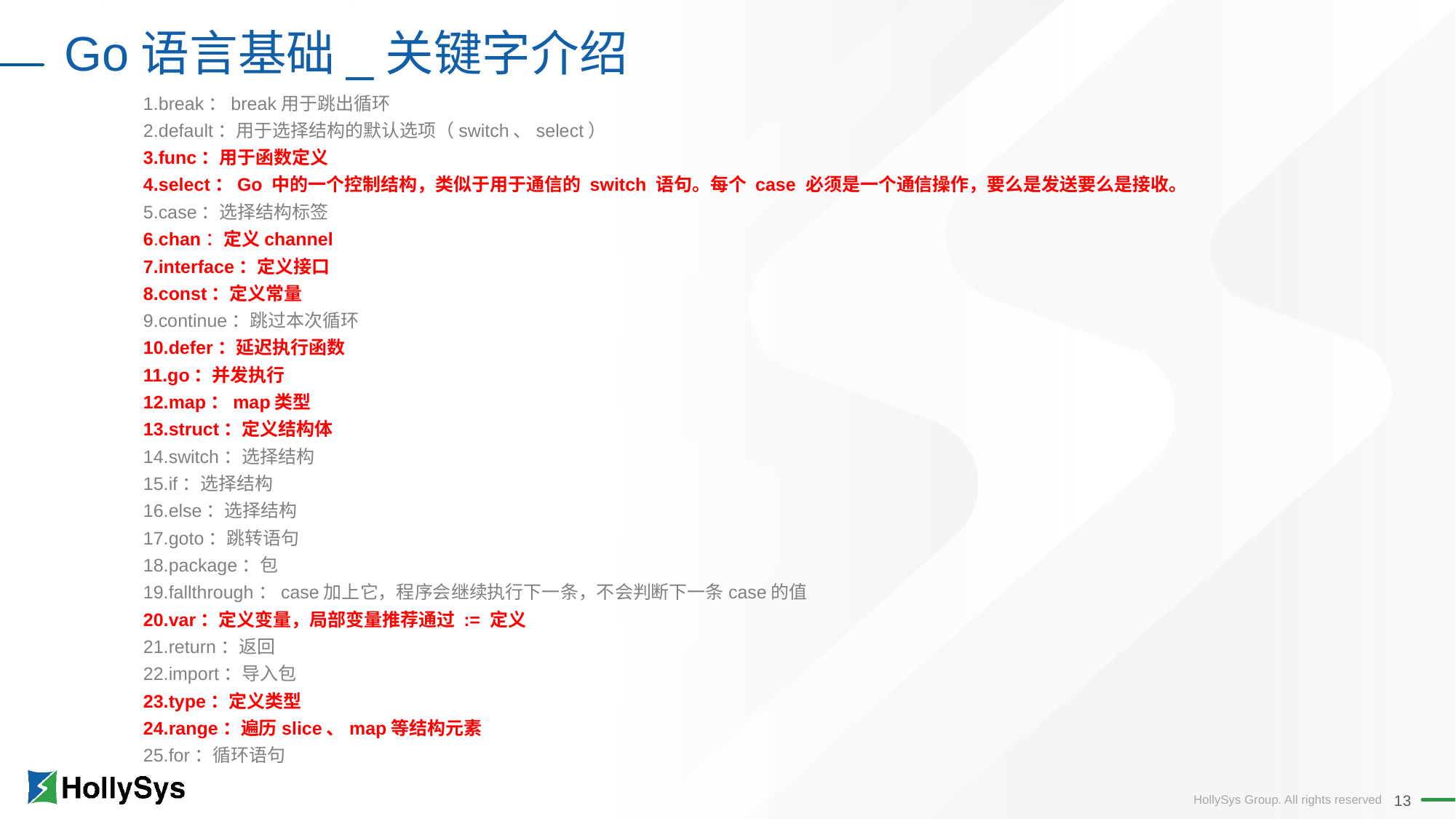

Go语言基础_关键字介绍
1.break：break用于跳出循环
2.default：用于选择结构的默认选项（switch、select）
3.func：用于函数定义
4.select：Go 中的一个控制结构，类似于用于通信的 switch 语句。每个 case 必须是一个通信操作，要么是发送要么是接收。
5.case：选择结构标签
6.chan：定义channel
7.interface：定义接口
8.const：定义常量
9.continue：跳过本次循环
10.defer：延迟执行函数
11.go：并发执行
12.map：map类型
13.struct：定义结构体
14.switch：选择结构
15.if：选择结构
16.else：选择结构
17.goto：跳转语句
18.package：包
19.fallthrough：case加上它，程序会继续执行下一条，不会判断下一条case的值
20.var：定义变量，局部变量推荐通过 := 定义
21.return：返回
22.import：导入包
23.type：定义类型
24.range：遍历slice、map等结构元素
25.for：循环语句